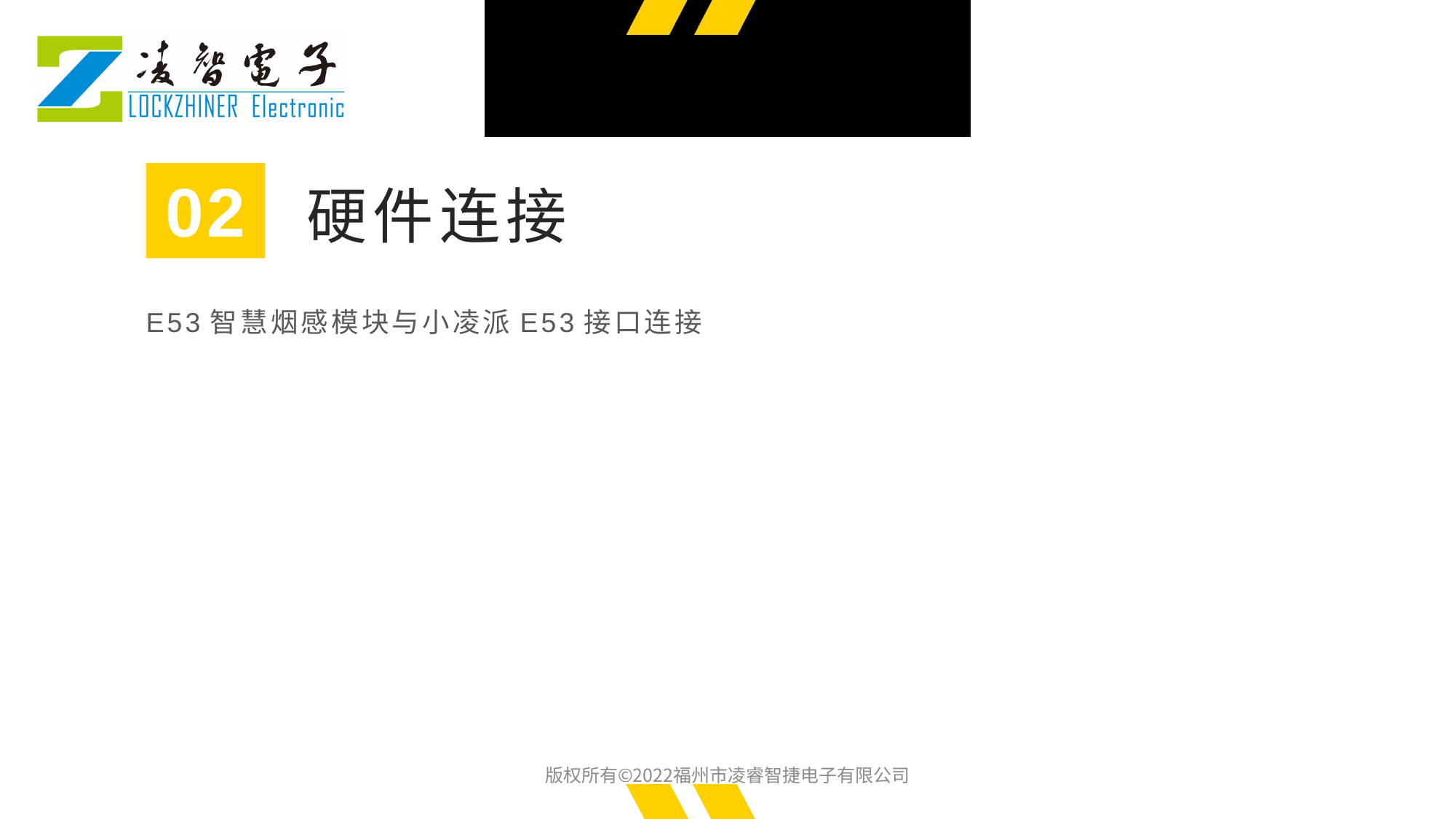

02
硬件连接
E53智慧烟感模块与小凌派E53接口连接
版权所有©2022福州市凌睿智捷电子有限公司
4